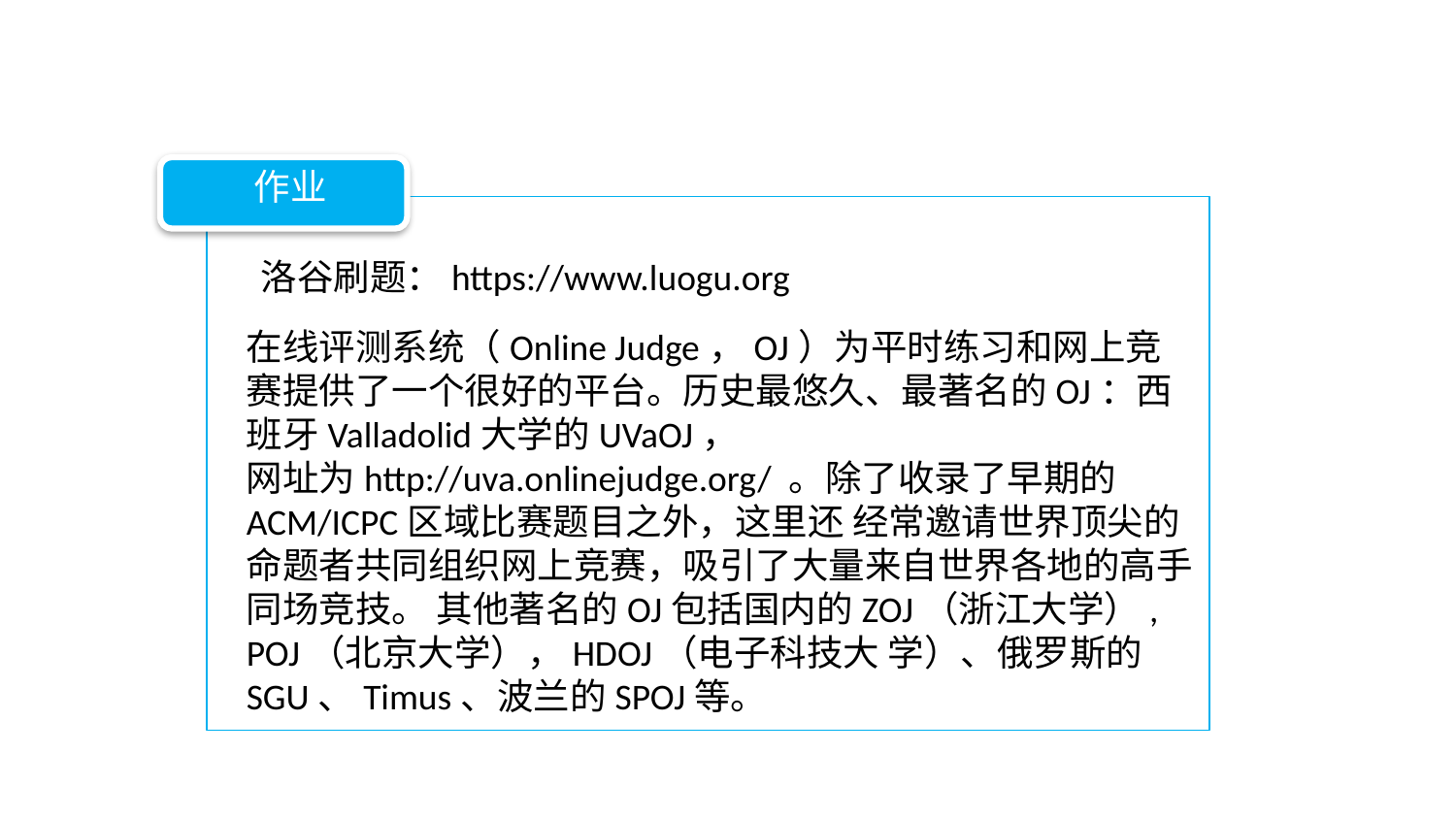

作业
洛谷刷题：https://www.luogu.org
在线评测系统（Online Judge，OJ）为平时练习和网上竞赛提供了一个很好的平台。历史最悠久、最著名的OJ：西班牙Valladolid大学的UVaOJ， 网址为http://uva.onlinejudge.org/ 。除了收录了早期的ACM/ICPC区域比赛题目之外，这里还 经常邀请世界顶尖的命题者共同组织网上竞赛，吸引了大量来自世界各地的高手同场竞技。 其他著名的OJ包括国内的ZOJ（浙江大学）, POJ（北京大学），HDOJ（电子科技大 学）、俄罗斯的SGU、Timus、波兰的SPOJ等。